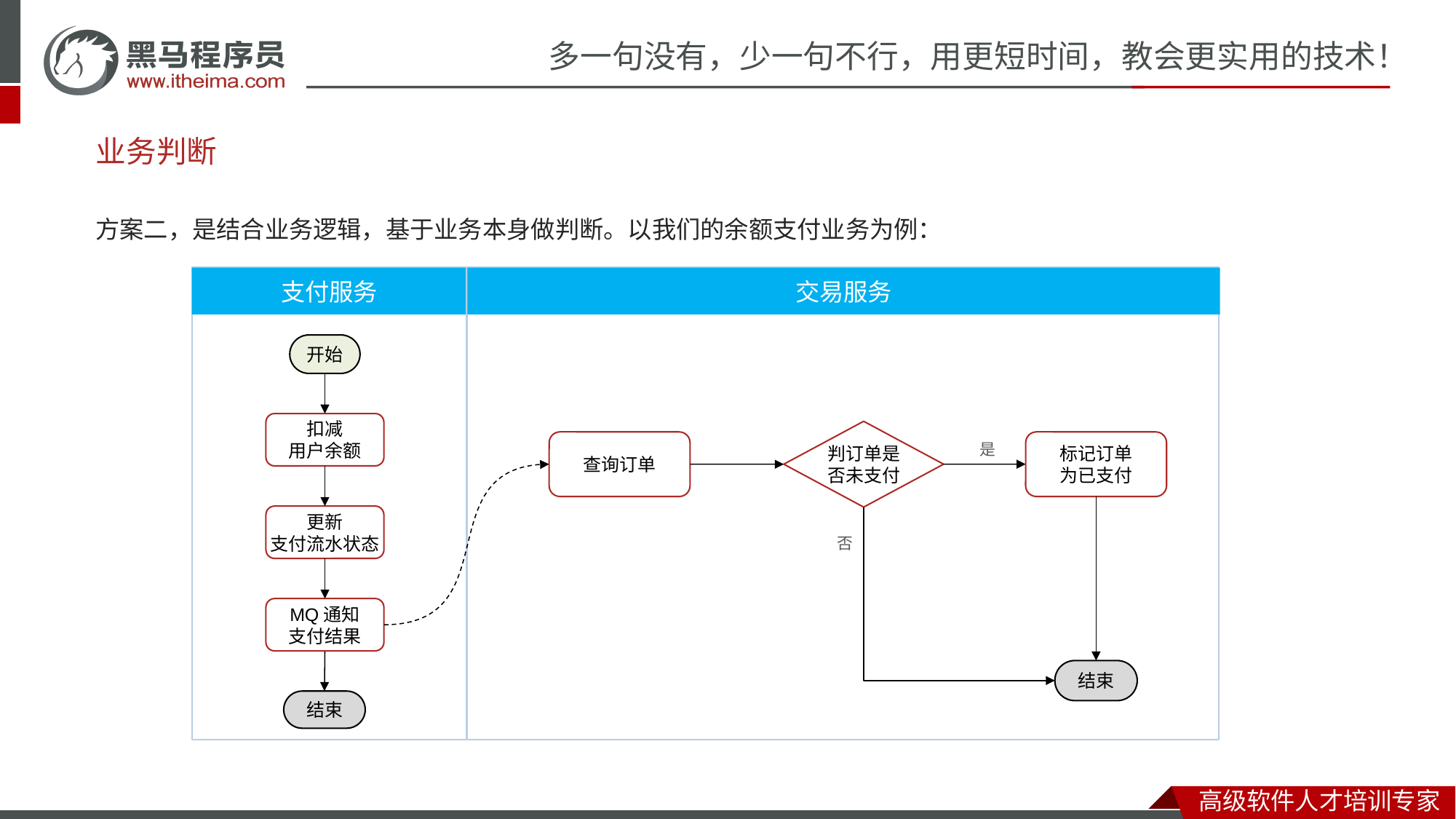

# 业务判断
方案二，是结合业务逻辑，基于业务本身做判断。以我们的余额支付业务为例：

支付服务
交易服务
开始
扣减
用户余额
判订单是否未支付
标记订单
为已支付
查询订单
是
更新
支付流水状态
否
MQ通知
支付结果
结束
结束